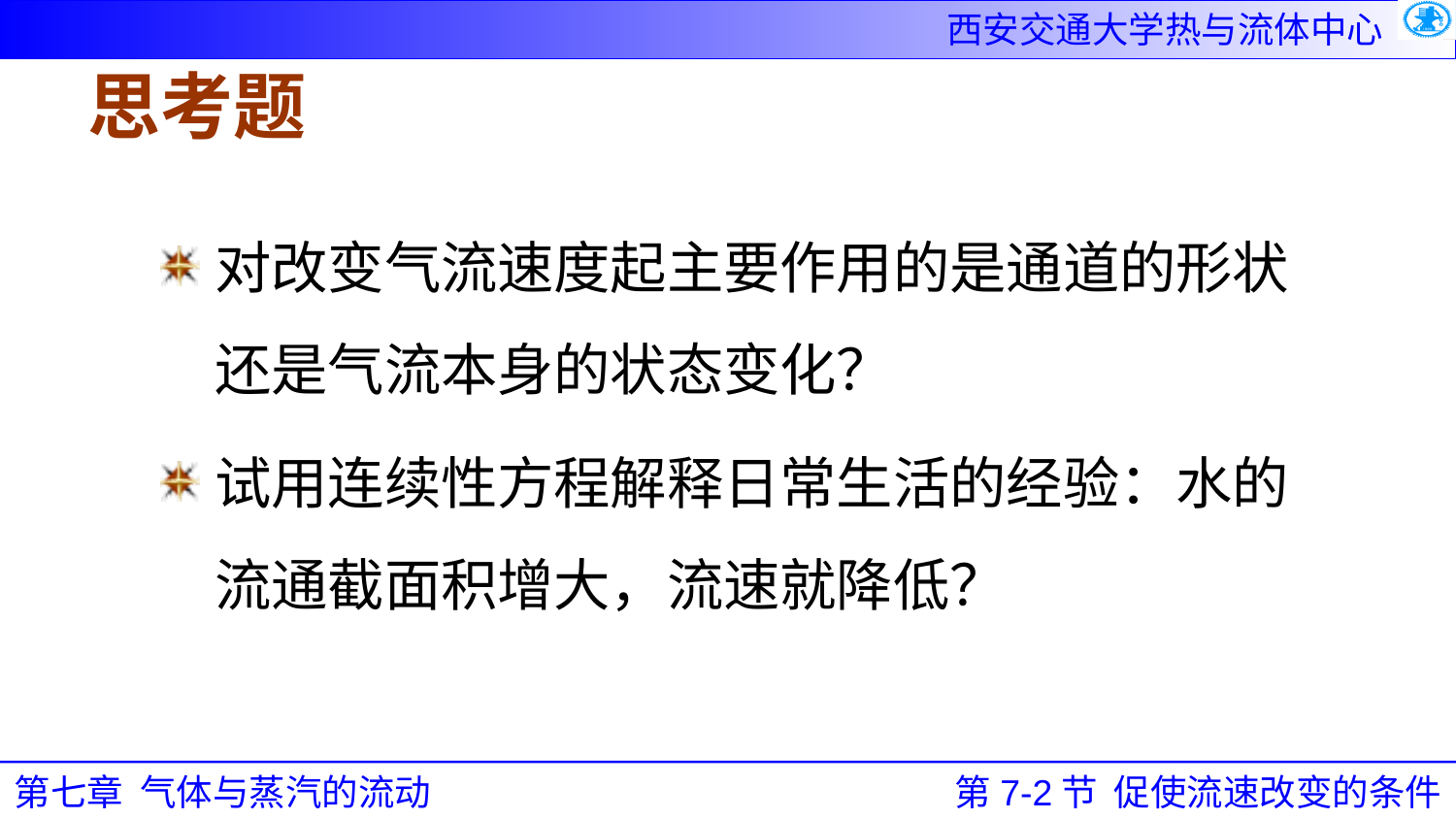

# 思考题
对改变气流速度起主要作用的是通道的形状还是气流本身的状态变化？
试用连续性方程解释日常生活的经验：水的流通截面积增大，流速就降低？